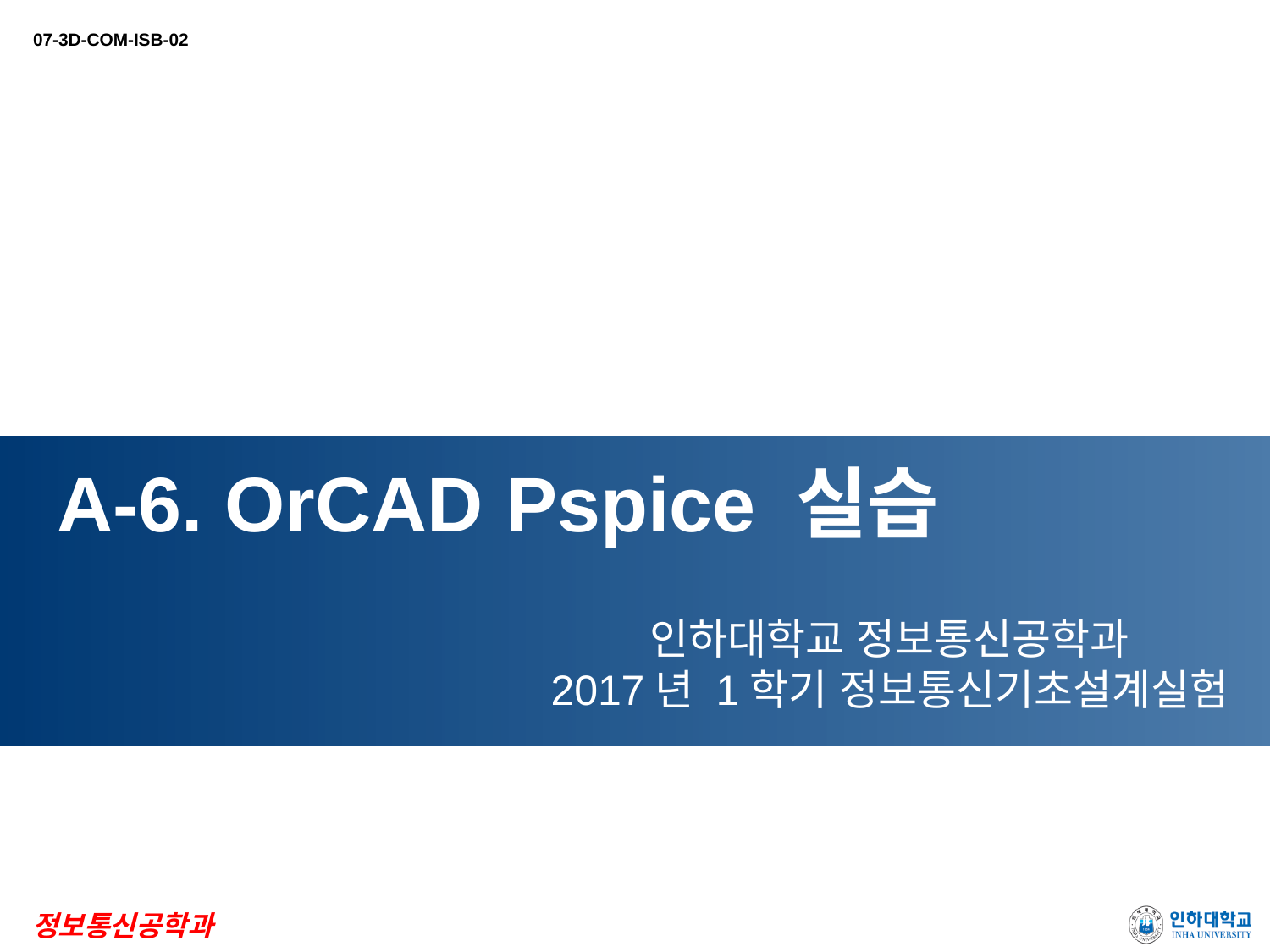

# A-6. OrCAD Pspice 실습
인하대학교 정보통신공학과
2017년 1학기 정보통신기초설계실험